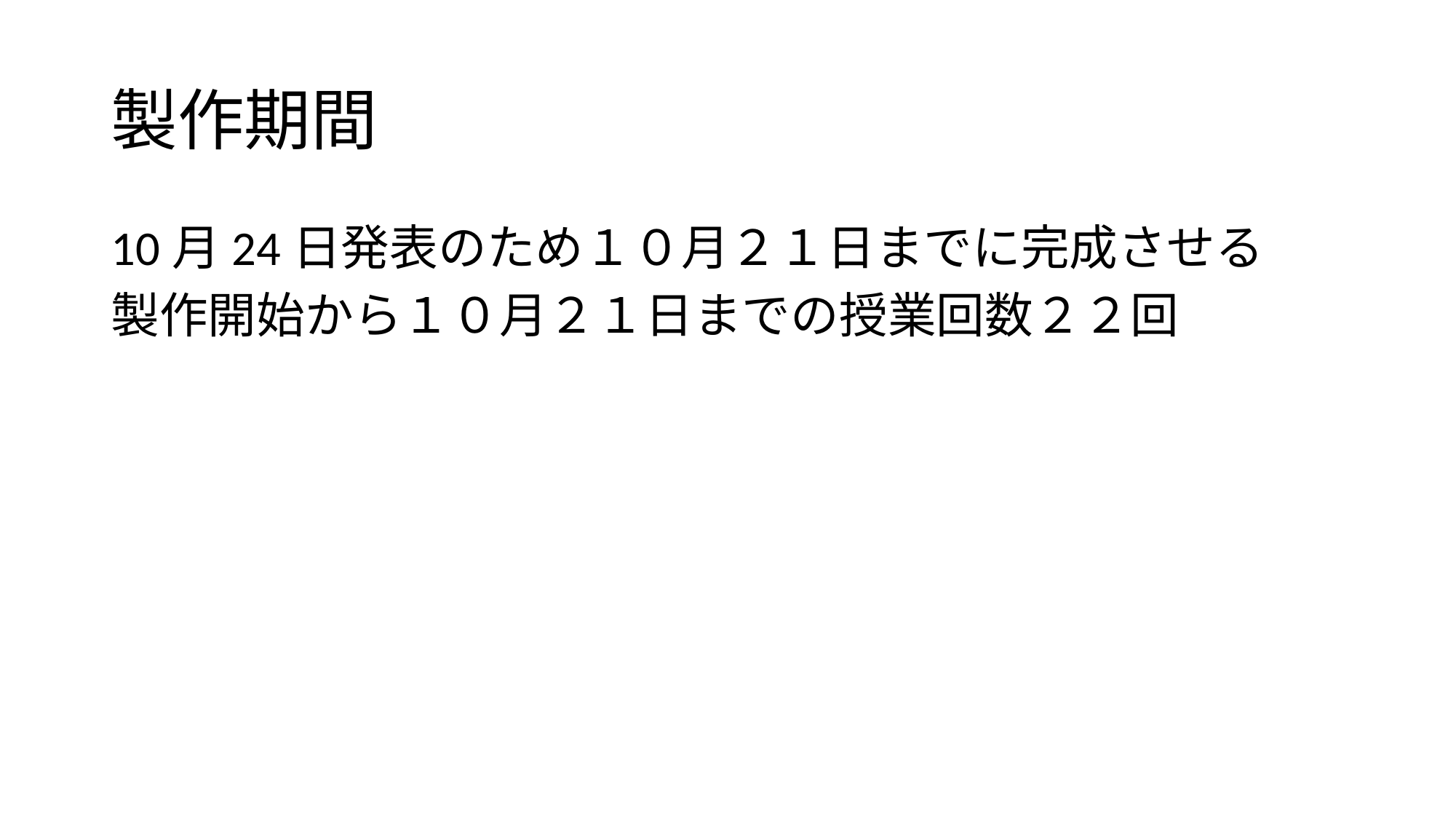

# 製作期間
10月24日発表のため１０月２１日までに完成させる
製作開始から１０月２１日までの授業回数２２回